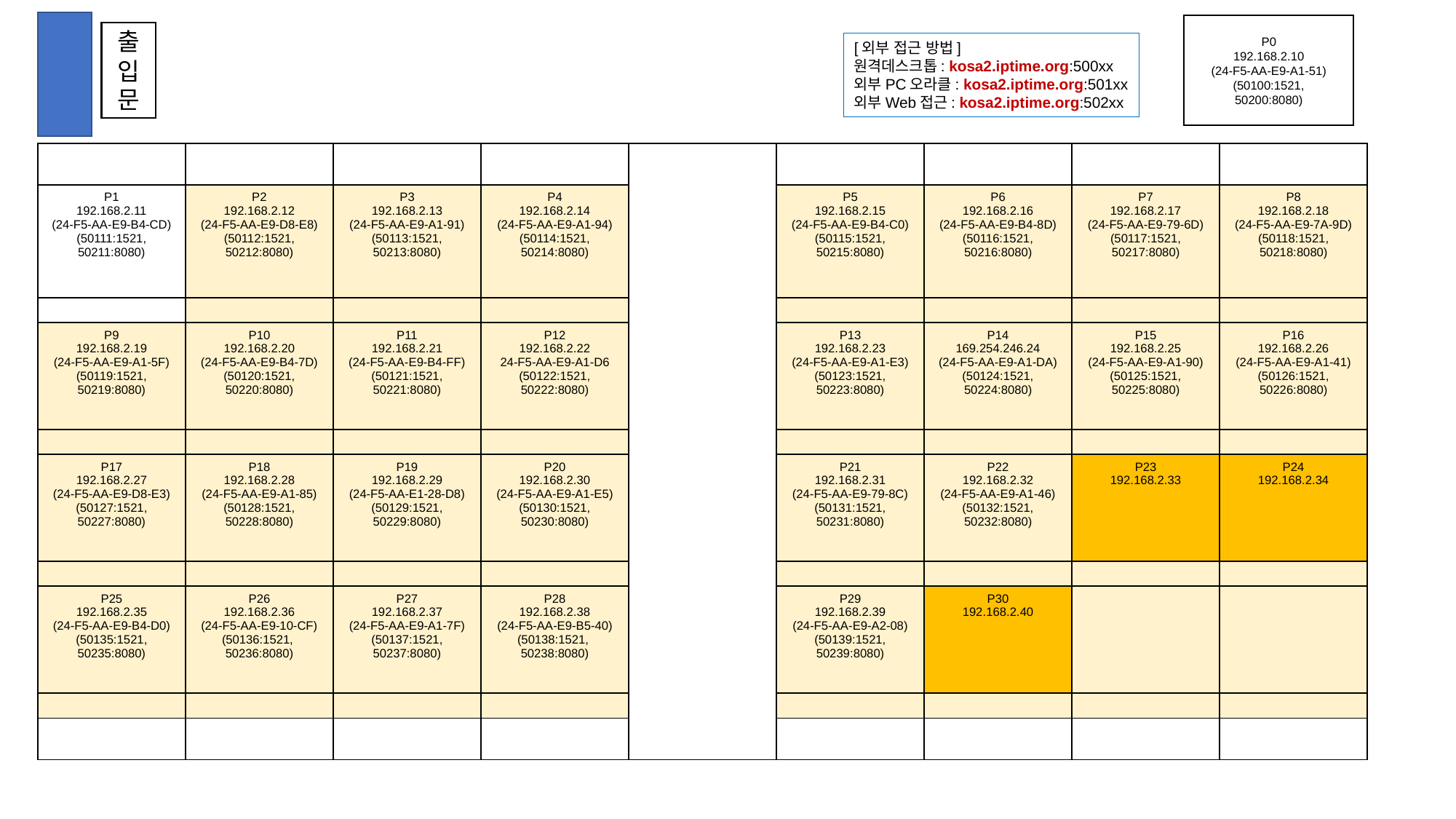

P0
192.168.2.10
(24-F5-AA-E9-A1-51)
(50100:1521,
50200:8080)
출입문
[외부 접근 방법]
원격데스크톱: kosa2.iptime.org:500xx
외부PC오라클: kosa2.iptime.org:501xx
외부Web접근: kosa2.iptime.org:502xx
|  |  |  |  |  |  |  |  |  |
| --- | --- | --- | --- | --- | --- | --- | --- | --- |
| P1 192.168.2.11 (24-F5-AA-E9-B4-CD) (50111:1521, 50211:8080) | P2 192.168.2.12 (24-F5-AA-E9-D8-E8) (50112:1521, 50212:8080) | P3 192.168.2.13 (24-F5-AA-E9-A1-91) (50113:1521, 50213:8080) | P4 192.168.2.14 (24-F5-AA-E9-A1-94) (50114:1521, 50214:8080) |  | P5 192.168.2.15 (24-F5-AA-E9-B4-C0) (50115:1521, 50215:8080) | P6 192.168.2.16 (24-F5-AA-E9-B4-8D) (50116:1521, 50216:8080) | P7 192.168.2.17 (24-F5-AA-E9-79-6D) (50117:1521, 50217:8080) | P8 192.168.2.18 (24-F5-AA-E9-7A-9D) (50118:1521, 50218:8080) |
|  |  |  |  |  |  |  |  |  |
| P9 192.168.2.19 (24-F5-AA-E9-A1-5F) (50119:1521, 50219:8080) | P10 192.168.2.20 (24-F5-AA-E9-B4-7D) (50120:1521, 50220:8080) | P11 192.168.2.21 (24-F5-AA-E9-B4-FF) (50121:1521, 50221:8080) | P12 192.168.2.22 24-F5-AA-E9-A1-D6 (50122:1521, 50222:8080) |  | P13 192.168.2.23 (24-F5-AA-E9-A1-E3) (50123:1521, 50223:8080) | P14 169.254.246.24 (24-F5-AA-E9-A1-DA) (50124:1521, 50224:8080) | P15 192.168.2.25 (24-F5-AA-E9-A1-90) (50125:1521, 50225:8080) | P16 192.168.2.26 (24-F5-AA-E9-A1-41) (50126:1521, 50226:8080) |
|  |  |  |  |  |  |  |  |  |
| P17 192.168.2.27 (24-F5-AA-E9-D8-E3) (50127:1521, 50227:8080) | P18 192.168.2.28 (24-F5-AA-E9-A1-85) (50128:1521, 50228:8080) | P19 192.168.2.29 (24-F5-AA-E1-28-D8) (50129:1521, 50229:8080) | P20 192.168.2.30 (24-F5-AA-E9-A1-E5) (50130:1521, 50230:8080) |  | P21 192.168.2.31 (24-F5-AA-E9-79-8C) (50131:1521, 50231:8080) | P22 192.168.2.32 (24-F5-AA-E9-A1-46) (50132:1521, 50232:8080) | P23 192.168.2.33 | P24 192.168.2.34 |
|  |  |  |  |  |  |  |  |  |
| P25 192.168.2.35 (24-F5-AA-E9-B4-D0) (50135:1521, 50235:8080) | P26 192.168.2.36 (24-F5-AA-E9-10-CF) (50136:1521, 50236:8080) | P27 192.168.2.37 (24-F5-AA-E9-A1-7F) (50137:1521, 50237:8080) | P28 192.168.2.38 (24-F5-AA-E9-B5-40) (50138:1521, 50238:8080) |  | P29 192.168.2.39 (24-F5-AA-E9-A2-08) (50139:1521, 50239:8080) | P30 192.168.2.40 |  |  |
|  |  |  |  |  |  |  |  |  |
|  |  |  |  |  |  |  |  |  |